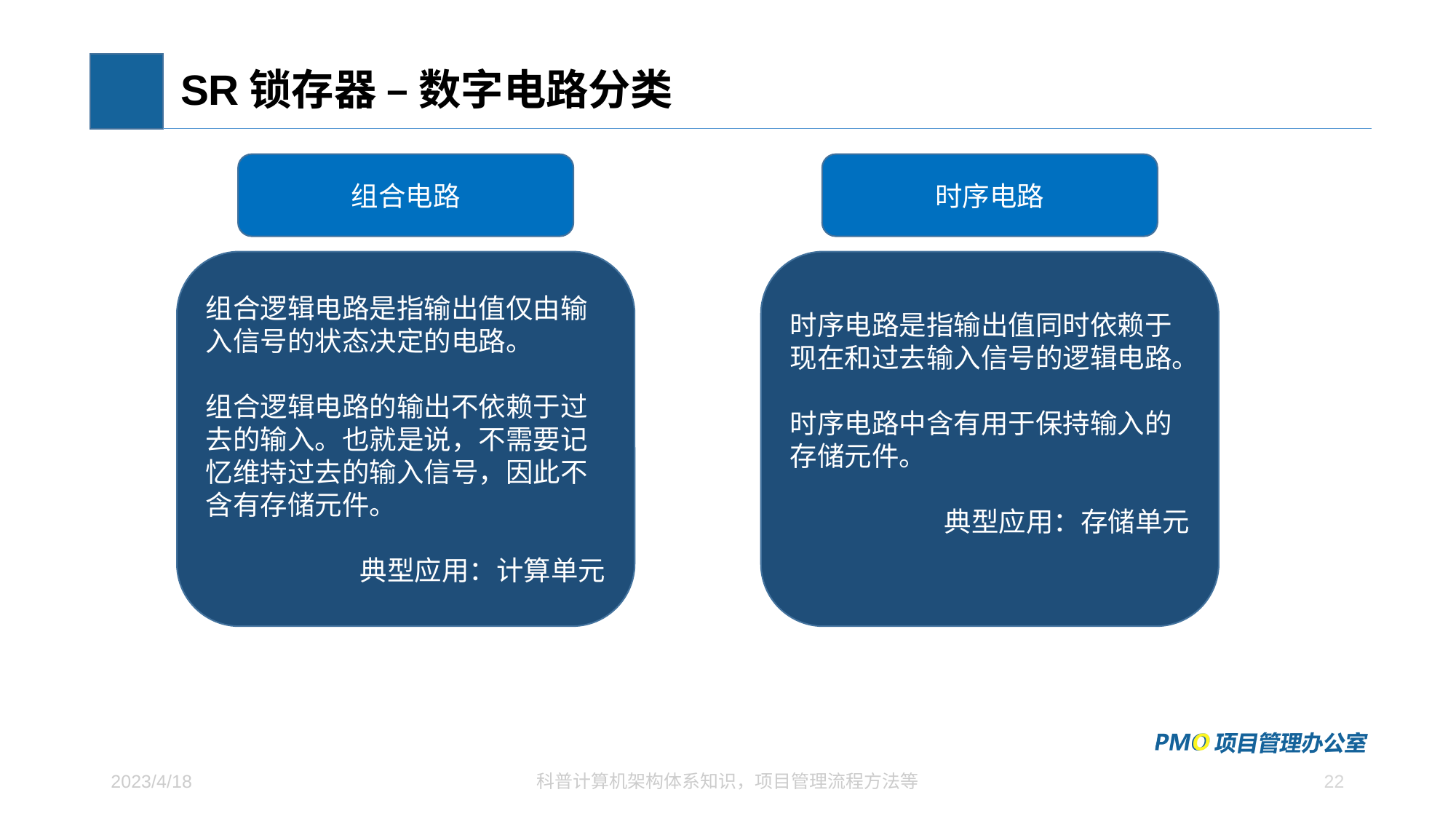

# SR锁存器 – 数字电路分类
组合电路
时序电路
组合逻辑电路是指输出值仅由输入信号的状态决定的电路。

组合逻辑电路的输出不依赖于过去的输入。也就是说，不需要记忆维持过去的输入信号，因此不含有存储元件。

典型应用：计算单元
时序电路是指输出值同时依赖于现在和过去输入信号的逻辑电路。

时序电路中含有用于保持输入的存储元件。

典型应用：存储单元

22
2023/4/18
科普计算机架构体系知识，项目管理流程方法等